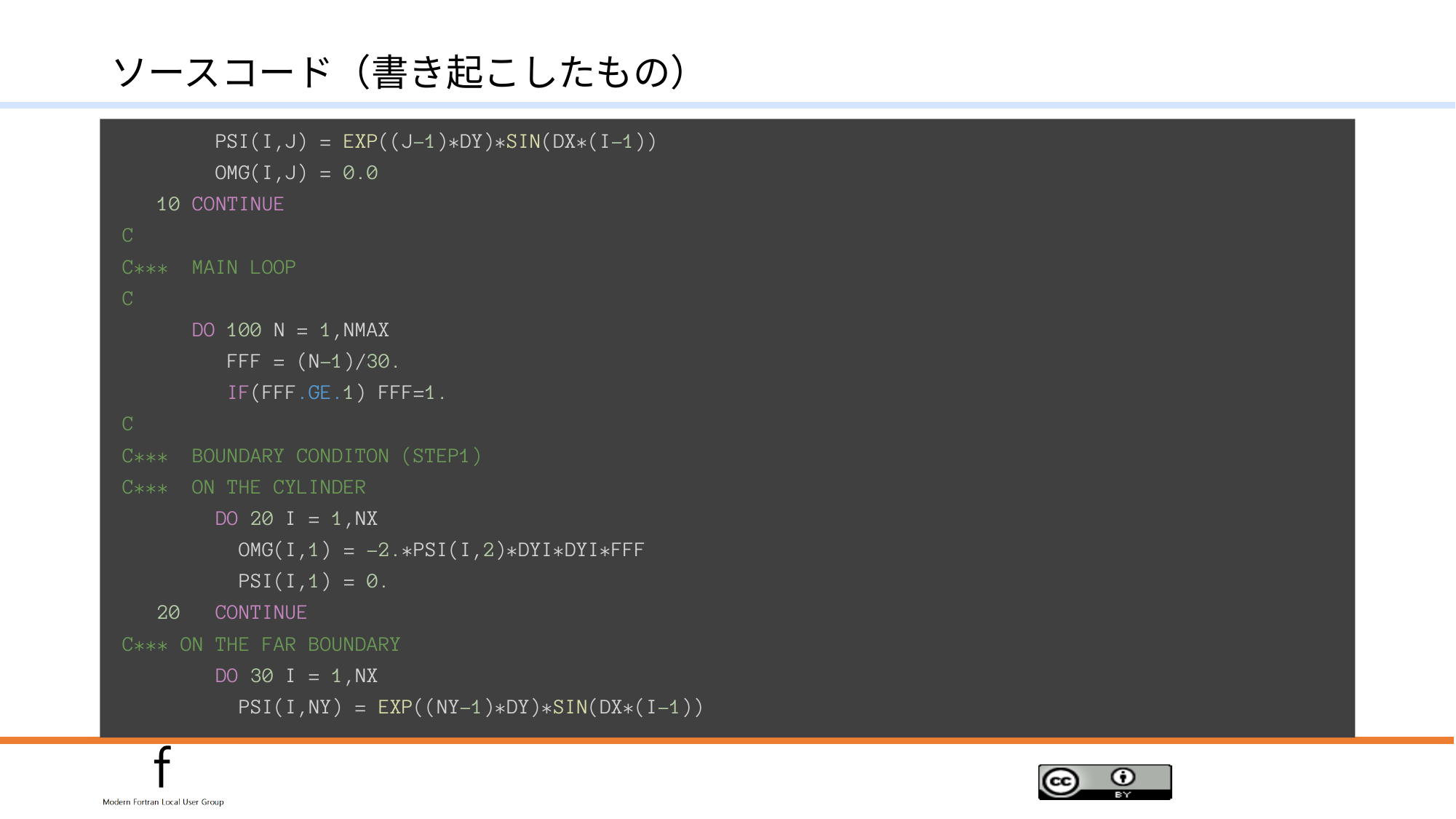

# ソースコード（書き起こしたもの）
        PSI(I,J) = EXP((J-1)*DY)*SIN(DX*(I-1))
        OMG(I,J) = 0.0
   10 CONTINUE
C
C***  MAIN LOOP
C
      DO 100 N = 1,NMAX
         FFF = (N-1)/30.
         IF(FFF.GE.1) FFF=1.
C
C***  BOUNDARY CONDITON (STEP1)
C***  ON THE CYLINDER
        DO 20 I = 1,NX
          OMG(I,1) = -2.*PSI(I,2)*DYI*DYI*FFF
          PSI(I,1) = 0.
   20   CONTINUE
C*** ON THE FAR BOUNDARY
        DO 30 I = 1,NX
          PSI(I,NY) = EXP((NY-1)*DY)*SIN(DX*(I-1))